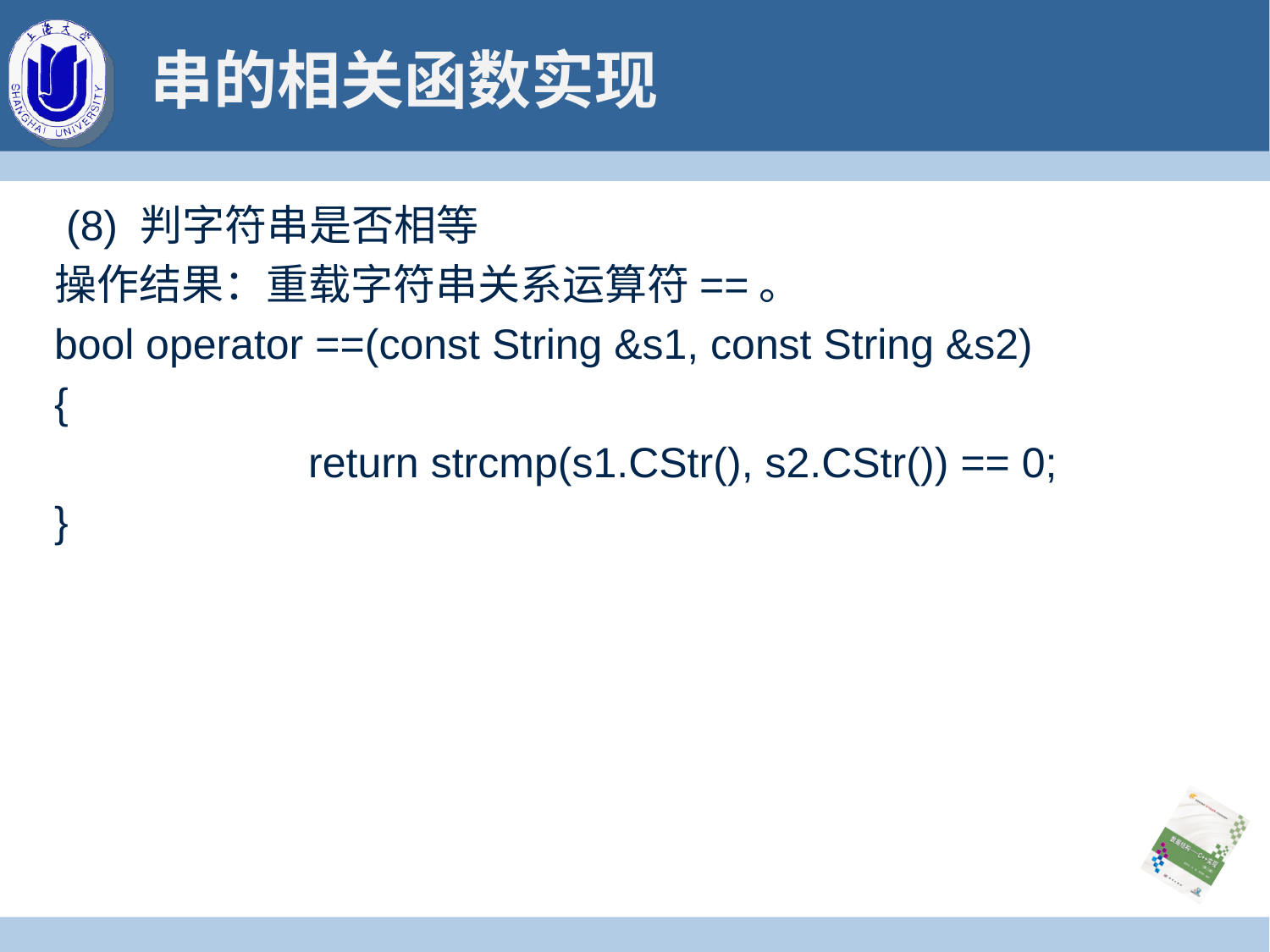

# 串的相关函数实现
 (8) 判字符串是否相等
操作结果：重载字符串关系运算符==。
bool operator ==(const String &s1, const String &s2)
{
		return strcmp(s1.CStr(), s2.CStr()) == 0;
}